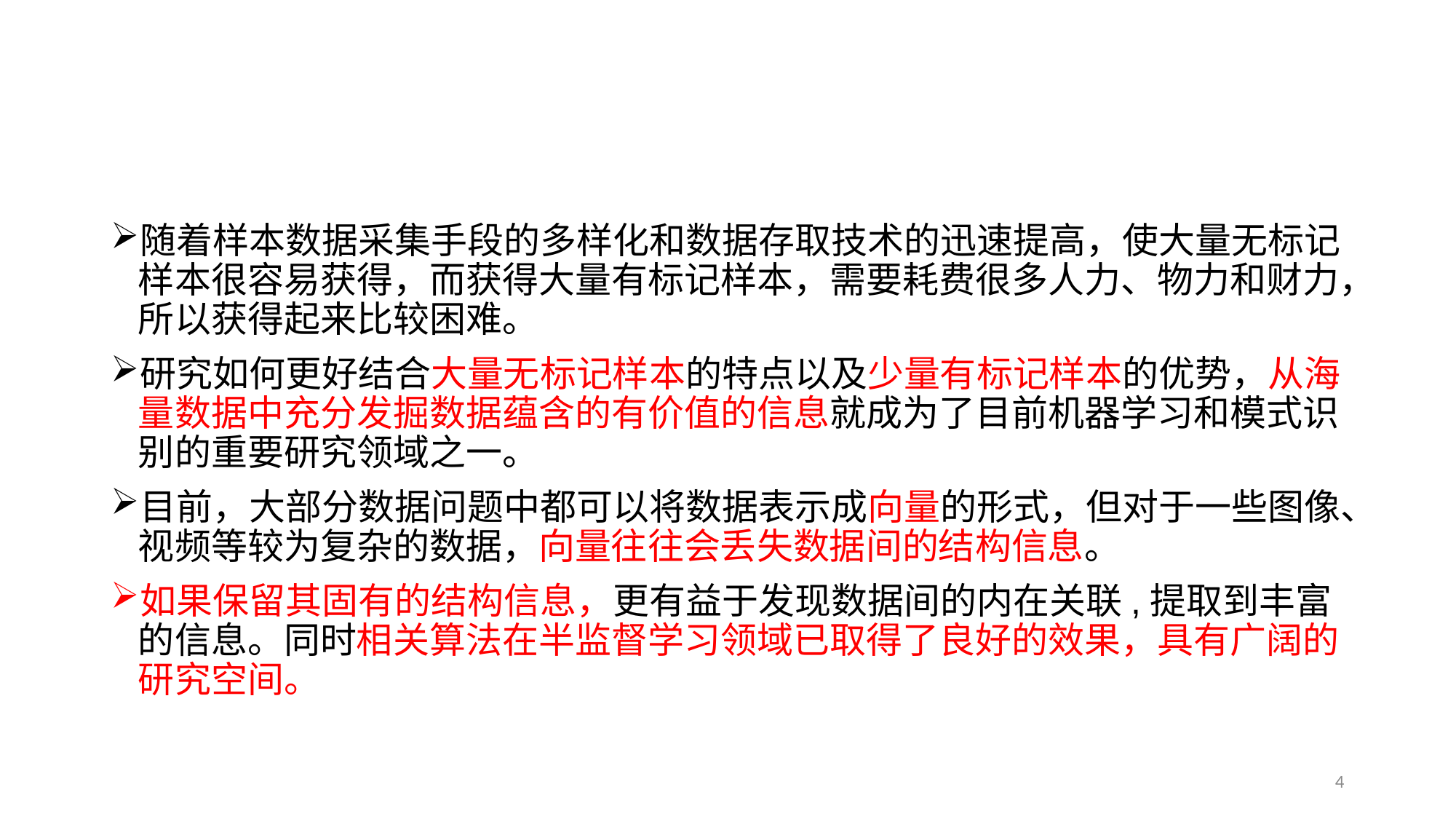

随着样本数据采集手段的多样化和数据存取技术的迅速提高，使大量无标记样本很容易获得，而获得大量有标记样本，需要耗费很多人力、物力和财力，所以获得起来比较困难。
研究如何更好结合大量无标记样本的特点以及少量有标记样本的优势，从海量数据中充分发掘数据蕴含的有价值的信息就成为了目前机器学习和模式识别的重要研究领域之一。
目前，大部分数据问题中都可以将数据表示成向量的形式，但对于一些图像、视频等较为复杂的数据，向量往往会丢失数据间的结构信息。
如果保留其固有的结构信息，更有益于发现数据间的内在关联,提取到丰富的信息。同时相关算法在半监督学习领域已取得了良好的效果，具有广阔的研究空间。

4